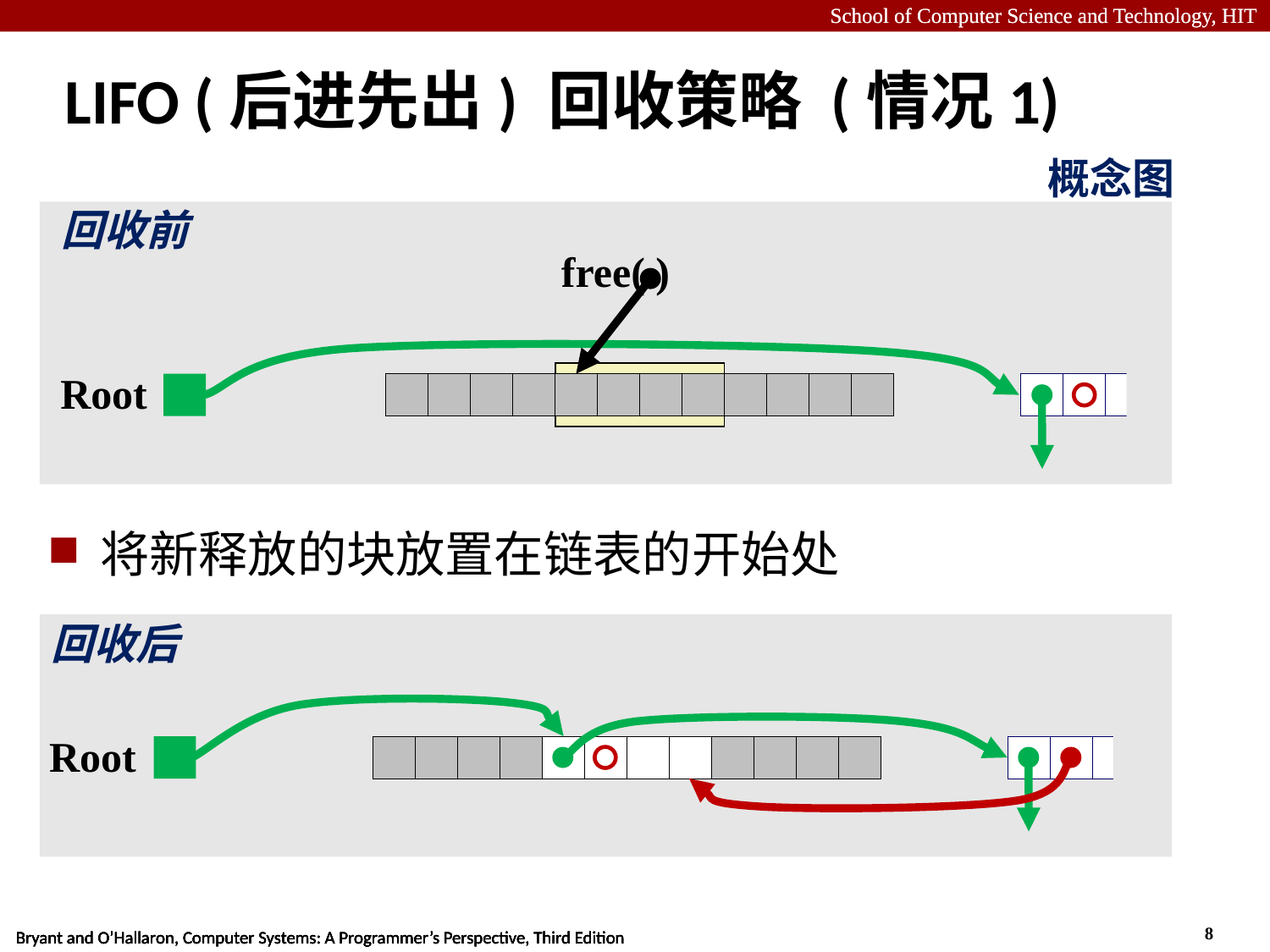

# LIFO (后进先出) 回收策略 (情况1)
概念图

回收前
free( )

Root

将新释放的块放置在链表的开始处

回收后

Root